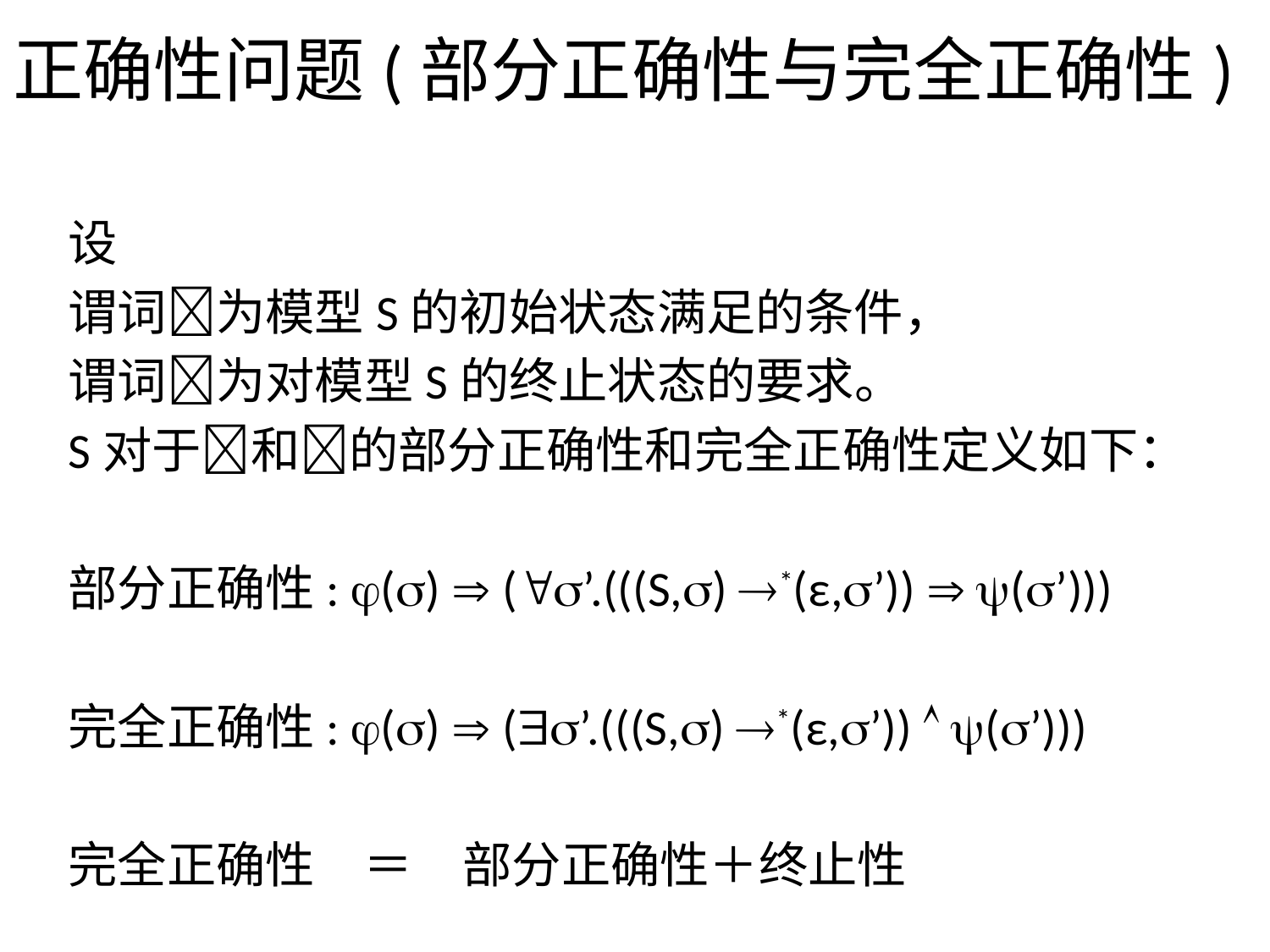

# 正确性问题(部分正确性与完全正确性)

设
谓词ϕ为模型S的初始状态满足的条件，
谓词ψ为对模型S的终止状态的要求。
S对于ϕ和ψ的部分正确性和完全正确性定义如下：

部分正确性: ϕ(σ) ⇒ (∀σ’.(((S,σ) →*(ε,σ’)) ⇒ ψ(σ’)))

完全正确性: ϕ(σ) ⇒ (∃σ’.(((S,σ) →*(ε,σ’)) ∧ ψ(σ’)))

完全正确性　＝　部分正确性＋终止性